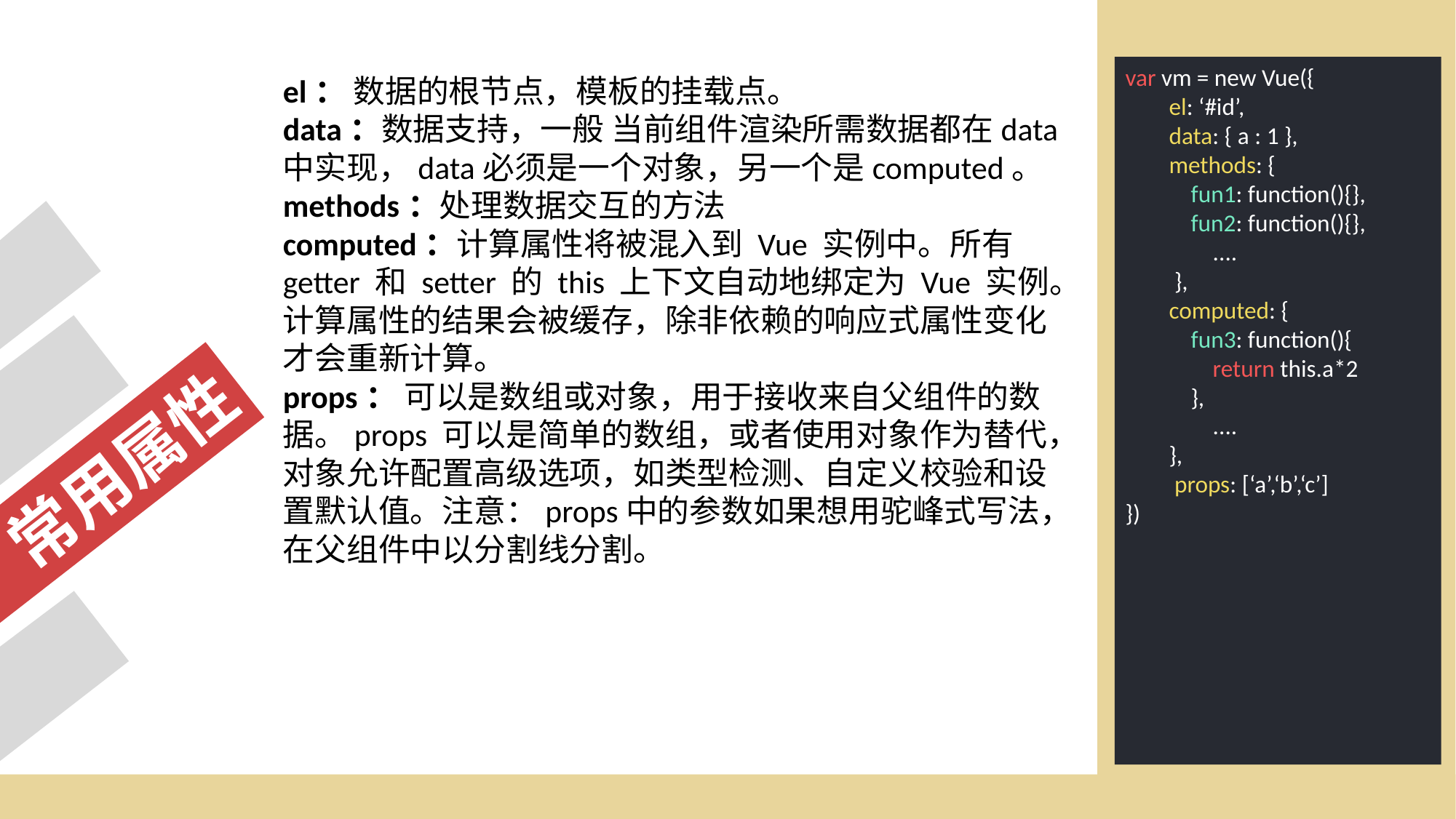

el： 数据的根节点，模板的挂载点。
data：数据支持，一般 当前组件渲染所需数据都在data中实现，data必须是一个对象，另一个是computed。
methods：处理数据交互的方法
computed：计算属性将被混入到 Vue 实例中。所有 getter 和 setter 的 this 上下文自动地绑定为 Vue 实例。计算属性的结果会被缓存，除非依赖的响应式属性变化才会重新计算。
props： 可以是数组或对象，用于接收来自父组件的数据。props 可以是简单的数组，或者使用对象作为替代，对象允许配置高级选项，如类型检测、自定义校验和设置默认值。注意：props中的参数如果想用驼峰式写法，在父组件中以分割线分割。

常用属性

var vm = new Vue({
        el: ‘#id’,
        data: { a : 1 },
        methods: {
            fun1: function(){},
            fun2: function(){},
                ....
         },
        computed: {
            fun3: function(){
                return this.a*2
            },
                ....
        },
         props: [‘a’,‘b’,‘c’]
})